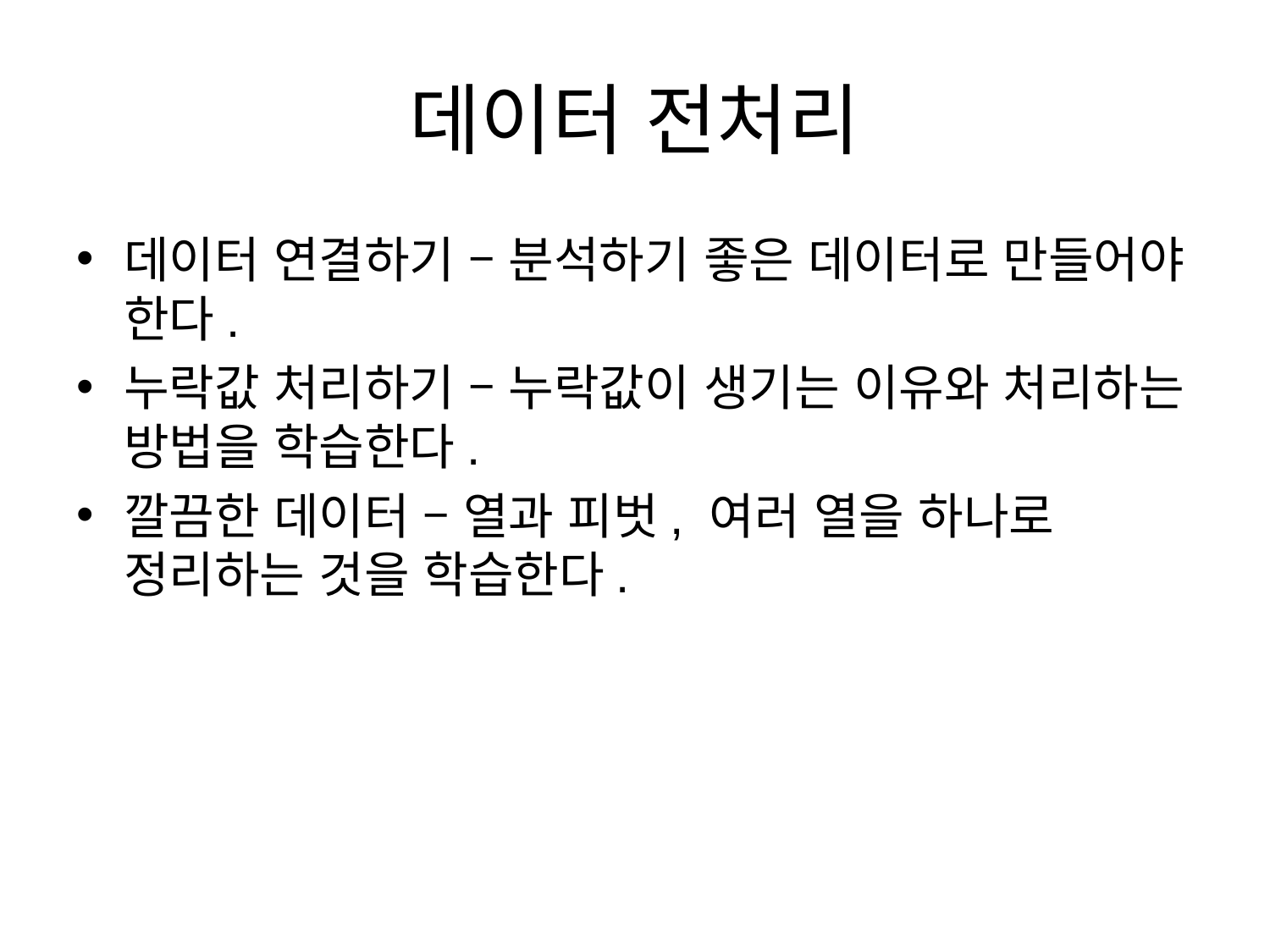

# 데이터 전처리
데이터 연결하기 – 분석하기 좋은 데이터로 만들어야 한다.
누락값 처리하기 – 누락값이 생기는 이유와 처리하는 방법을 학습한다.
깔끔한 데이터 – 열과 피벗, 여러 열을 하나로 정리하는 것을 학습한다.